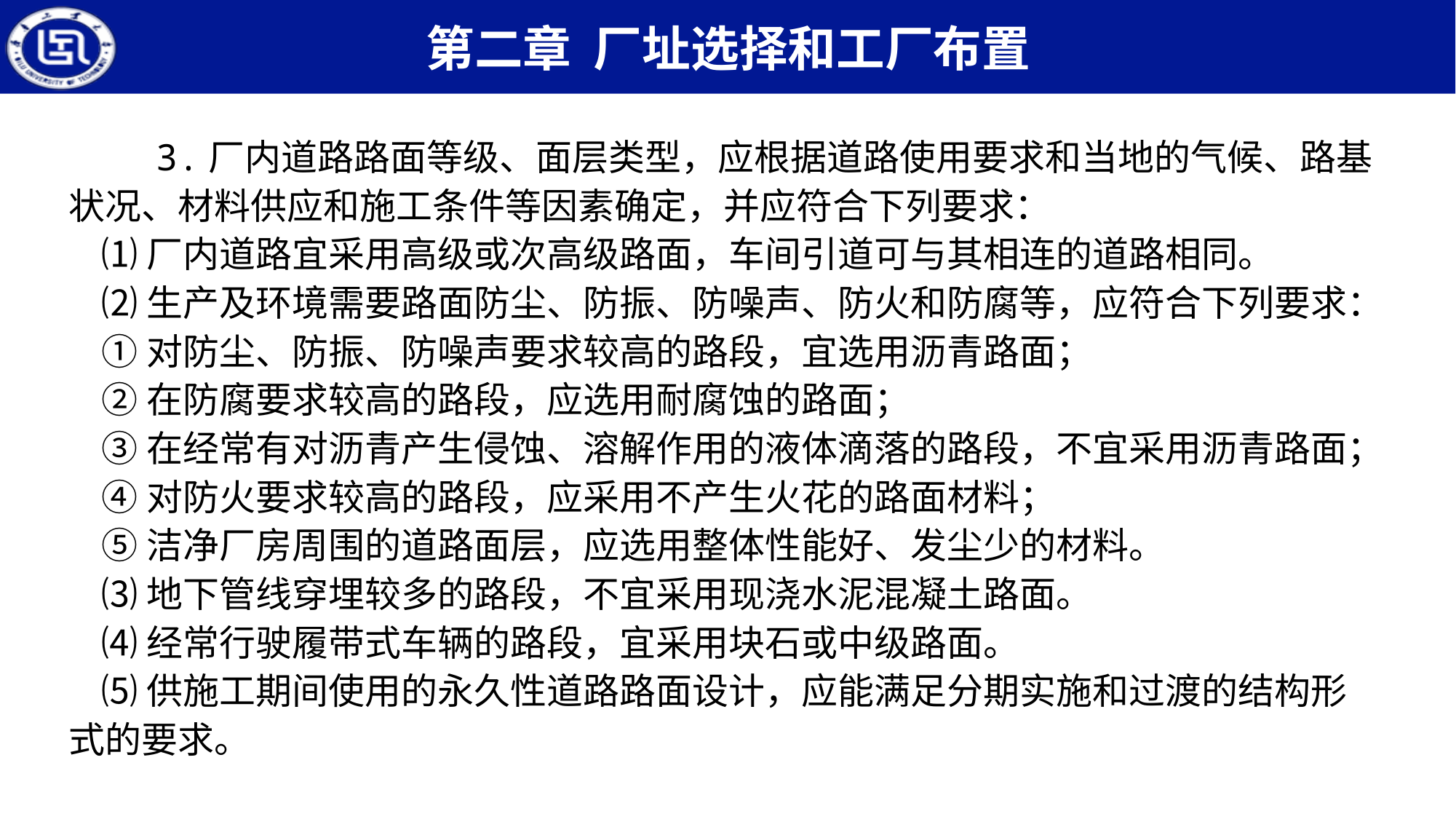

3.厂内道路路面等级、面层类型，应根据道路使用要求和当地的气候、路基状况、材料供应和施工条件等因素确定，并应符合下列要求：
    ⑴厂内道路宜采用高级或次高级路面，车间引道可与其相连的道路相同。
    ⑵生产及环境需要路面防尘、防振、防噪声、防火和防腐等，应符合下列要求：
    ①对防尘、防振、防噪声要求较高的路段，宜选用沥青路面；
    ②在防腐要求较高的路段，应选用耐腐蚀的路面；
    ③在经常有对沥青产生侵蚀、溶解作用的液体滴落的路段，不宜采用沥青路面；
    ④对防火要求较高的路段，应采用不产生火花的路面材料；
    ⑤洁净厂房周围的道路面层，应选用整体性能好、发尘少的材料。
    ⑶地下管线穿埋较多的路段，不宜采用现浇水泥混凝土路面。
    ⑷经常行驶履带式车辆的路段，宜采用块石或中级路面。
    ⑸供施工期间使用的永久性道路路面设计，应能满足分期实施和过渡的结构形式的要求。